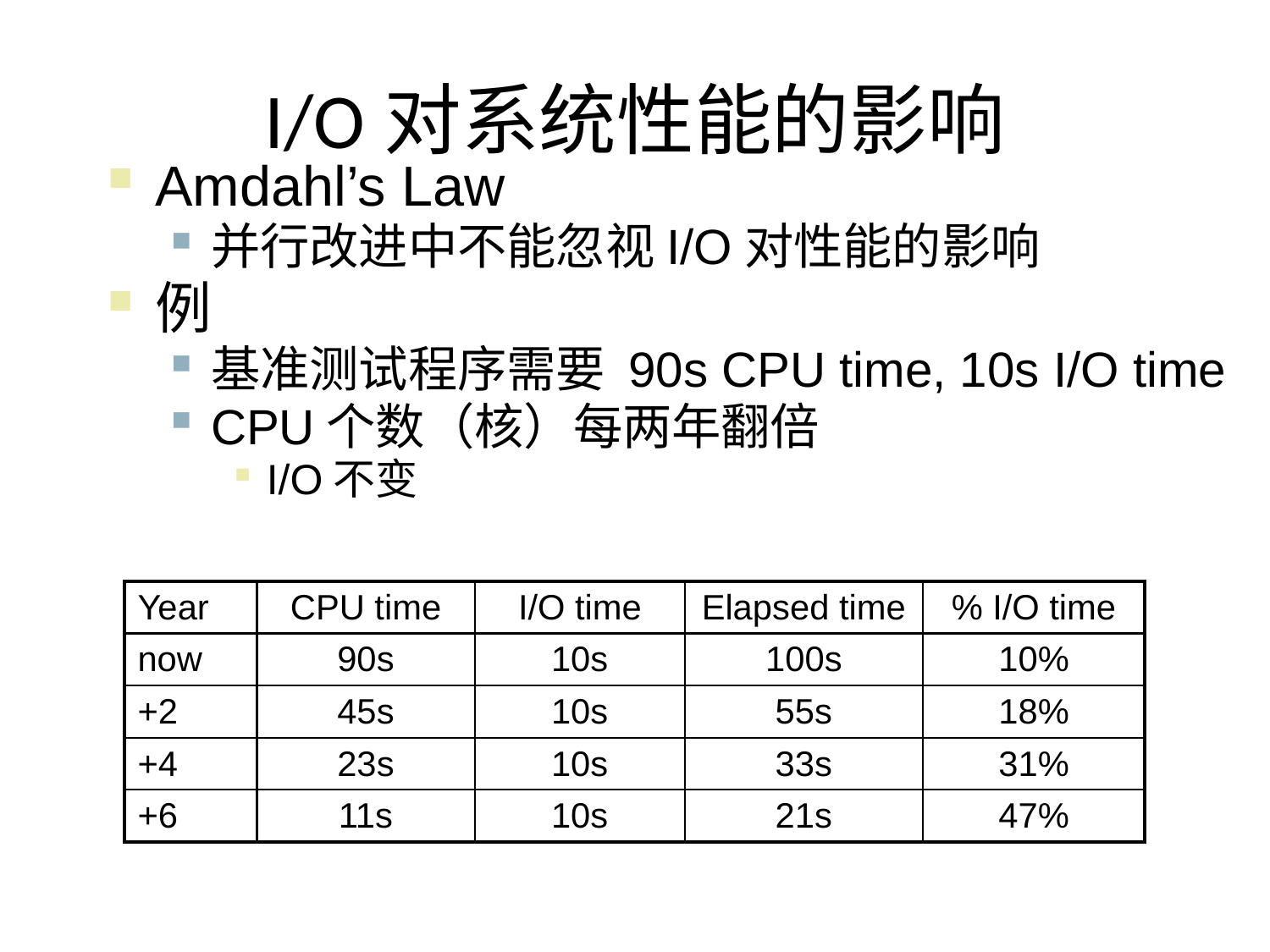

# I/O对系统性能的影响
Amdahl’s Law
并行改进中不能忽视I/O对性能的影响
例
基准测试程序需要 90s CPU time, 10s I/O time
CPU个数（核）每两年翻倍
I/O不变
| Year | CPU time | I/O time | Elapsed time | % I/O time |
| --- | --- | --- | --- | --- |
| now | 90s | 10s | 100s | 10% |
| +2 | 45s | 10s | 55s | 18% |
| +4 | 23s | 10s | 33s | 31% |
| +6 | 11s | 10s | 21s | 47% |